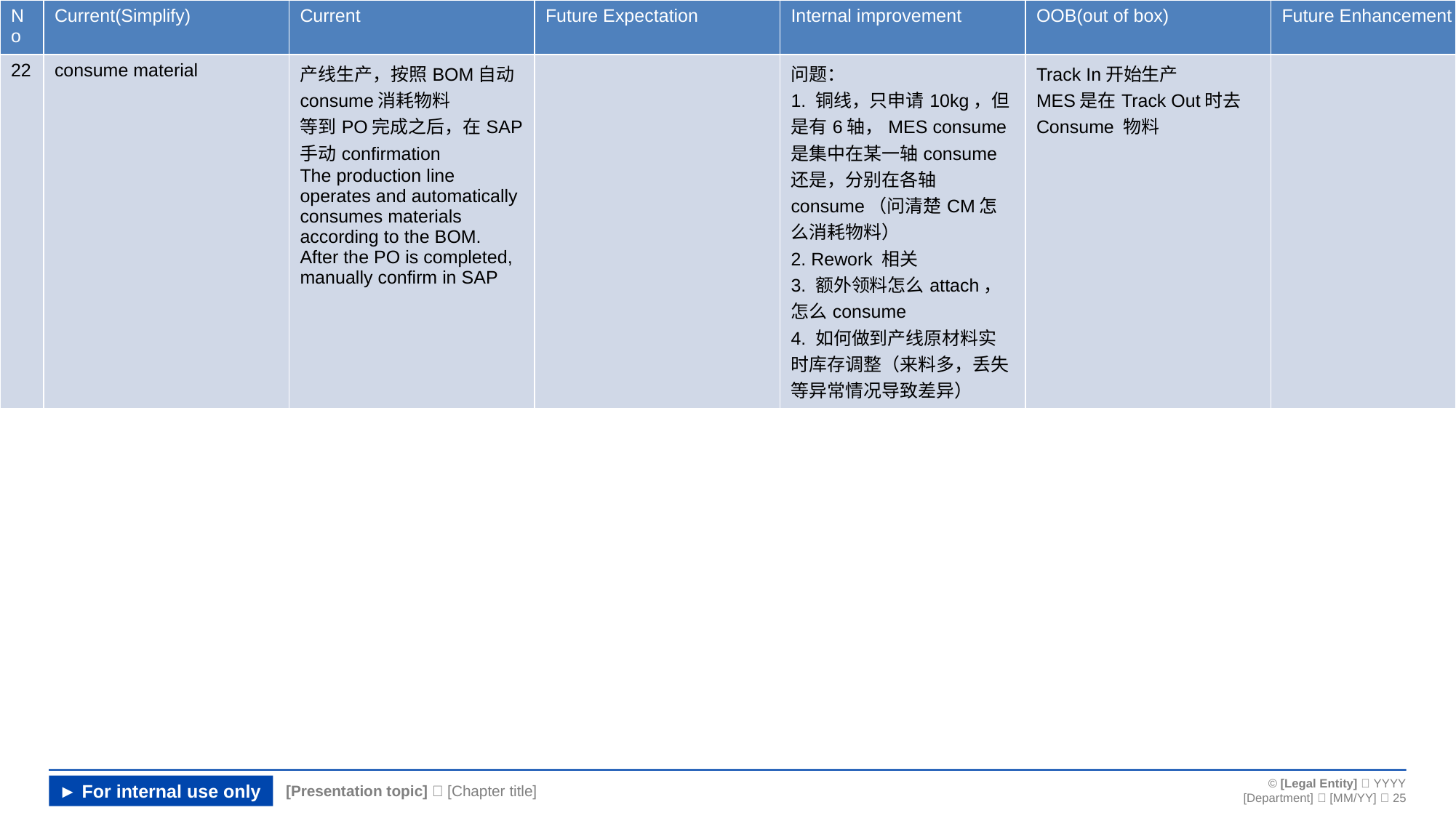

| No | Current(Simplify) | Current | Future Expectation | Internal improvement | OOB(out of box) | Future Enhancement |  |
| --- | --- | --- | --- | --- | --- | --- | --- |
| 22 | consume material | 产线生产，按照BOM自动consume消耗物料 等到PO完成之后，在SAP 手动confirmation The production line operates and automatically consumes materials according to the BOM. After the PO is completed, manually confirm in SAP |  | 问题： 1. 铜线，只申请10kg，但是有6轴，MES consume是集中在某一轴consume还是，分别在各轴consume（问清楚CM怎么消耗物料） 2. Rework 相关 3. 额外领料怎么attach，怎么consume 4. 如何做到产线原材料实时库存调整（来料多，丢失等异常情况导致差异） | Track In开始生产 MES是在Track Out时去Consume 物料 |  |  |
#